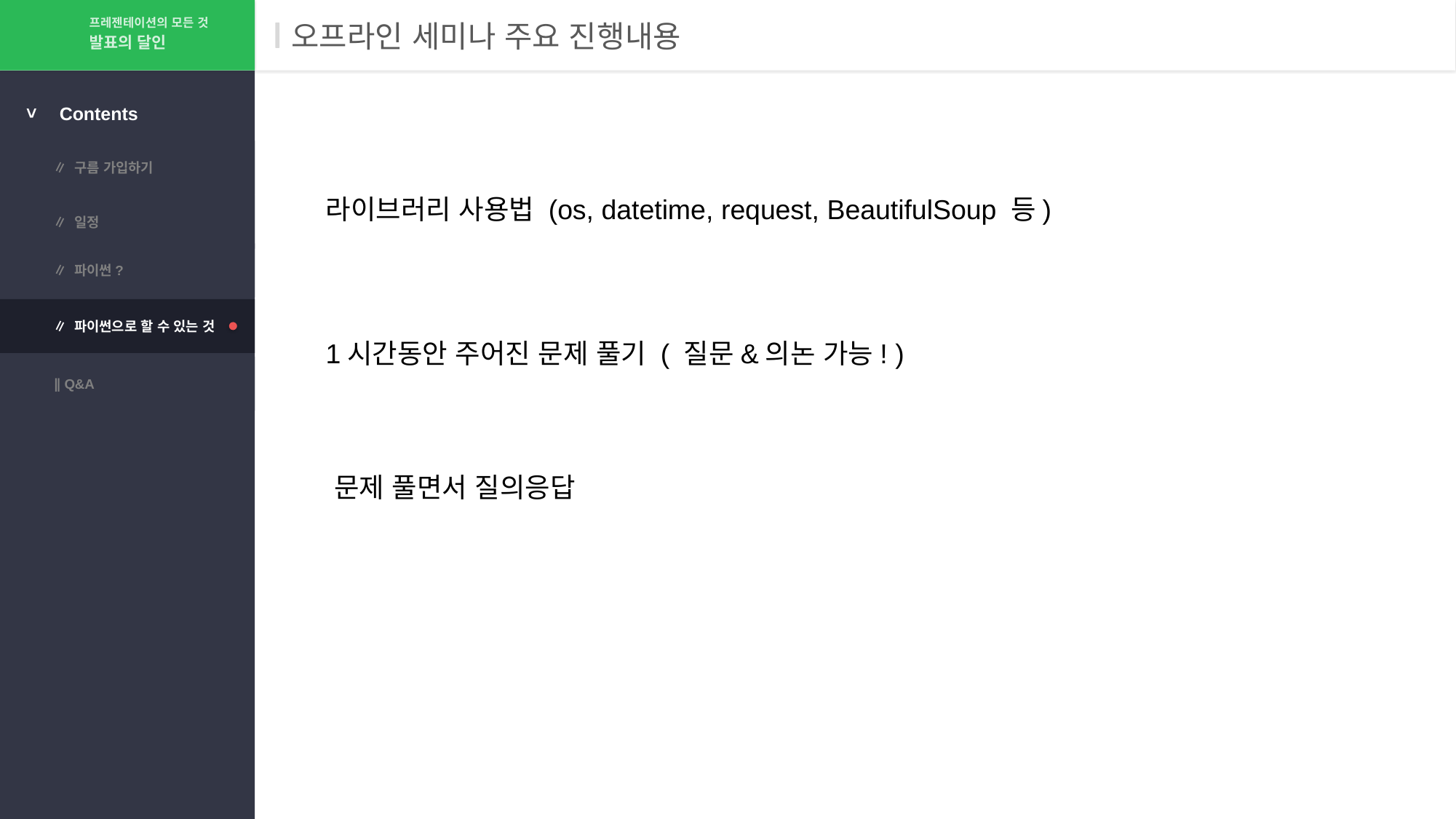

프레젠테이션의 모든 것
# 오프라인 세미나 주요 진행내용
발표의 달인
>
Contents
∥ 구름 가입하기
라이브러리 사용법 (os, datetime, request, BeautifulSoup 등)
∥ 일정
∥ 파이썬?
∥ 파이썬으로 할 수 있는 것

1시간동안 주어진 문제 풀기 ( 질문&의논 가능! )
∥ Q&A
문제 풀면서 질의응답